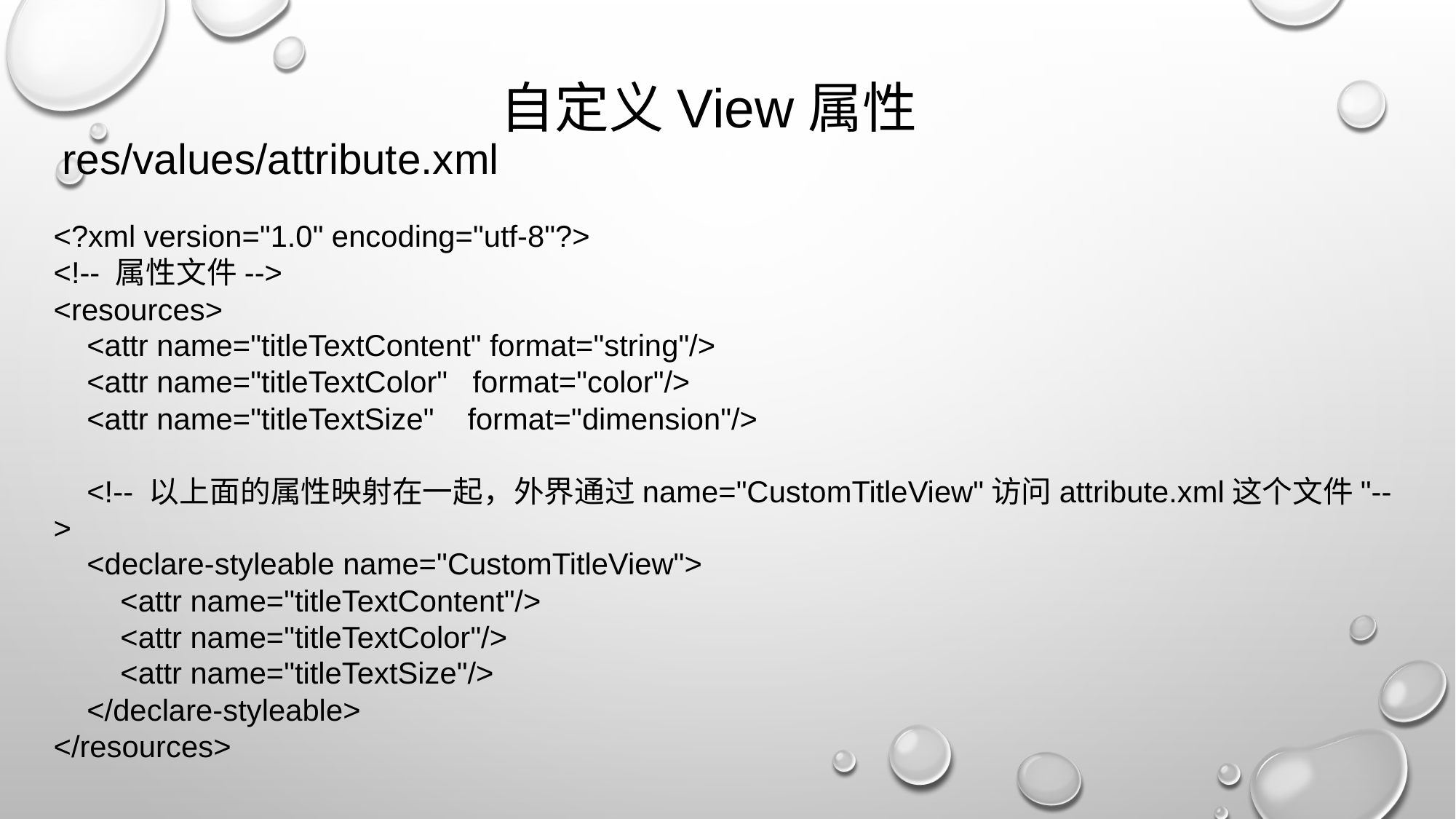

自定义View属性
res/values/attribute.xml
<?xml version="1.0" encoding="utf-8"?>
<!-- 属性文件-->
<resources>
    <attr name="titleTextContent" format="string"/>
    <attr name="titleTextColor"   format="color"/>
    <attr name="titleTextSize"    format="dimension"/>

    <!-- 以上面的属性映射在一起，外界通过name="CustomTitleView"访问attribute.xml这个文件"-->
    <declare-styleable name="CustomTitleView">
        <attr name="titleTextContent"/>
        <attr name="titleTextColor"/>
        <attr name="titleTextSize"/>
    </declare-styleable>
</resources>